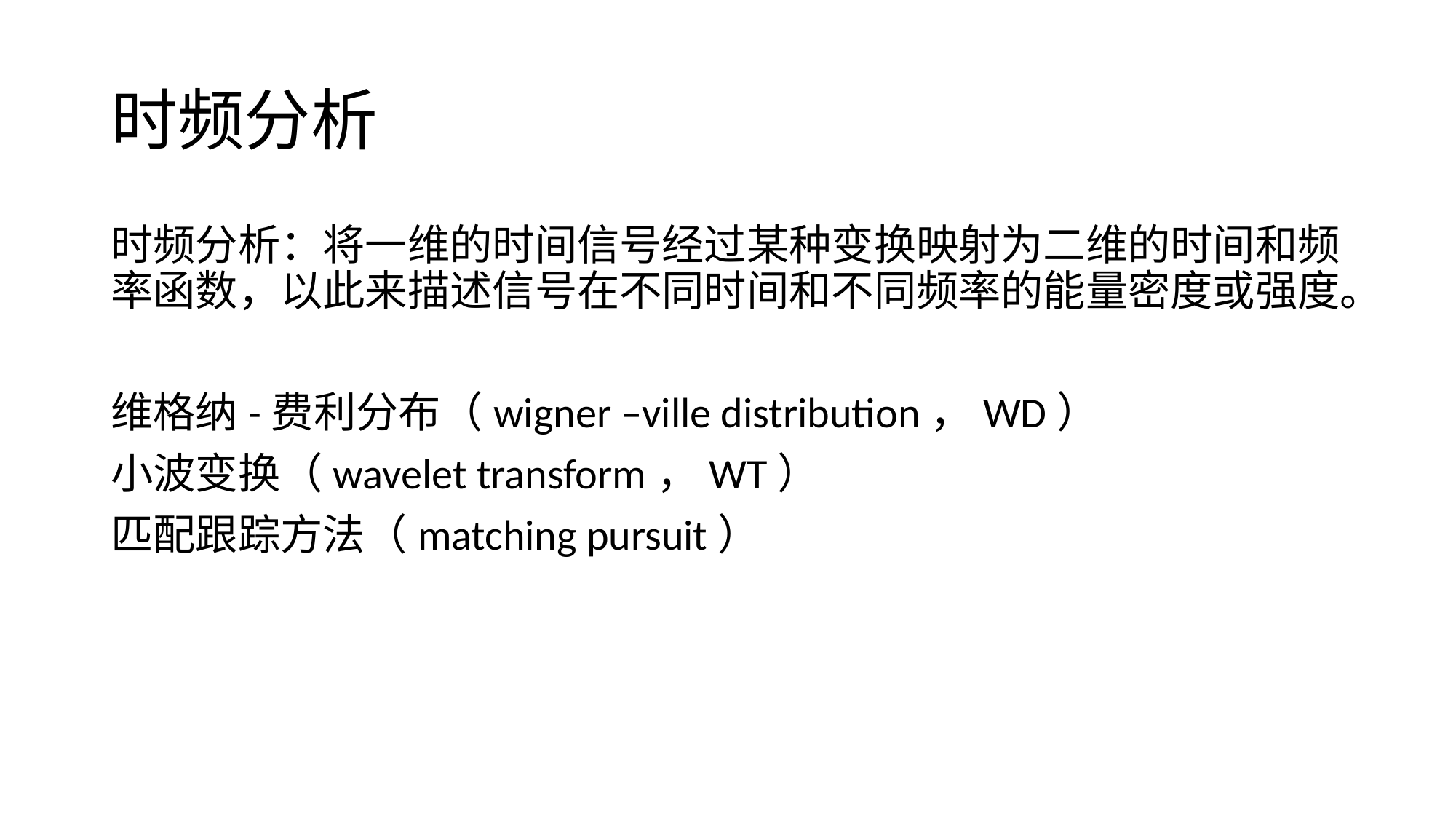

# 时频分析
时频分析：将一维的时间信号经过某种变换映射为二维的时间和频率函数，以此来描述信号在不同时间和不同频率的能量密度或强度。

维格纳-费利分布（wigner –ville distribution，WD）
小波变换（wavelet transform，WT）
匹配跟踪方法（matching pursuit）